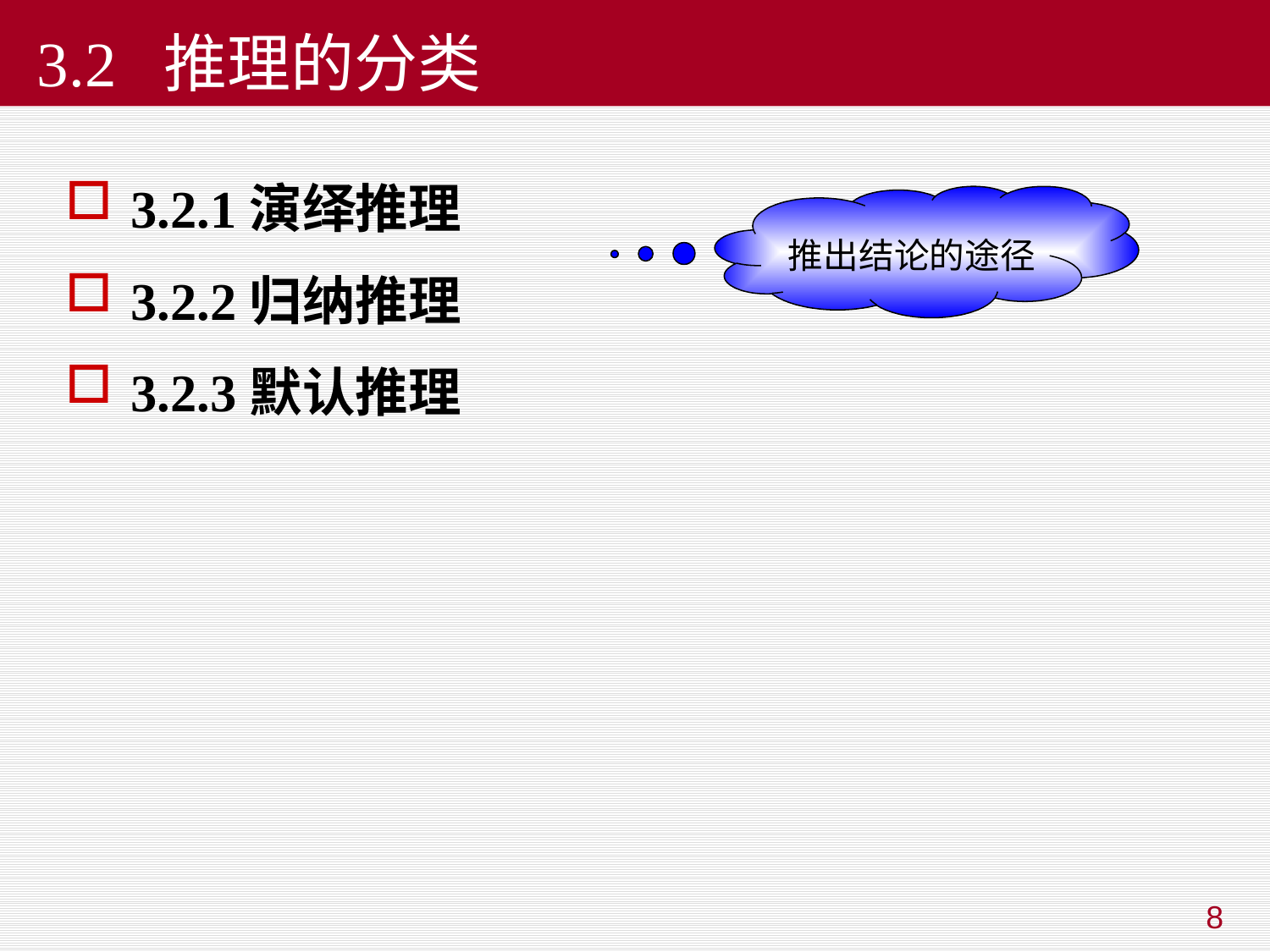

# 3.2  推理的分类
3.2.1演绎推理
3.2.2归纳推理
3.2.3默认推理
推出结论的途径
8